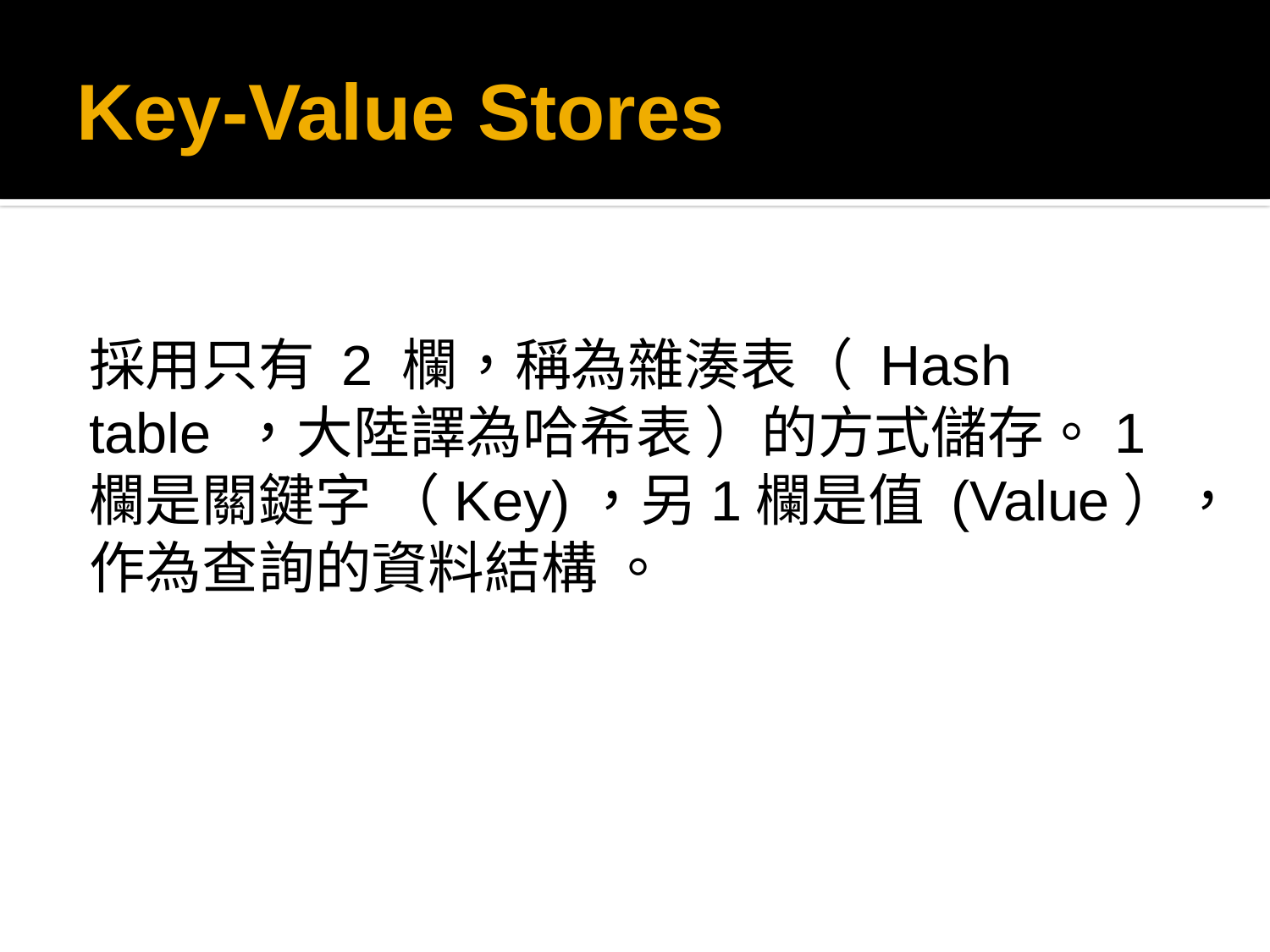

# Key-Value Stores
採用只有 2 欄，稱為雜湊表（ Hash table ，大陸譯為哈希表 ）的方式儲存。1欄是關鍵字 （Key)，另1欄是值 (Value），作為查詢的資料結構 。